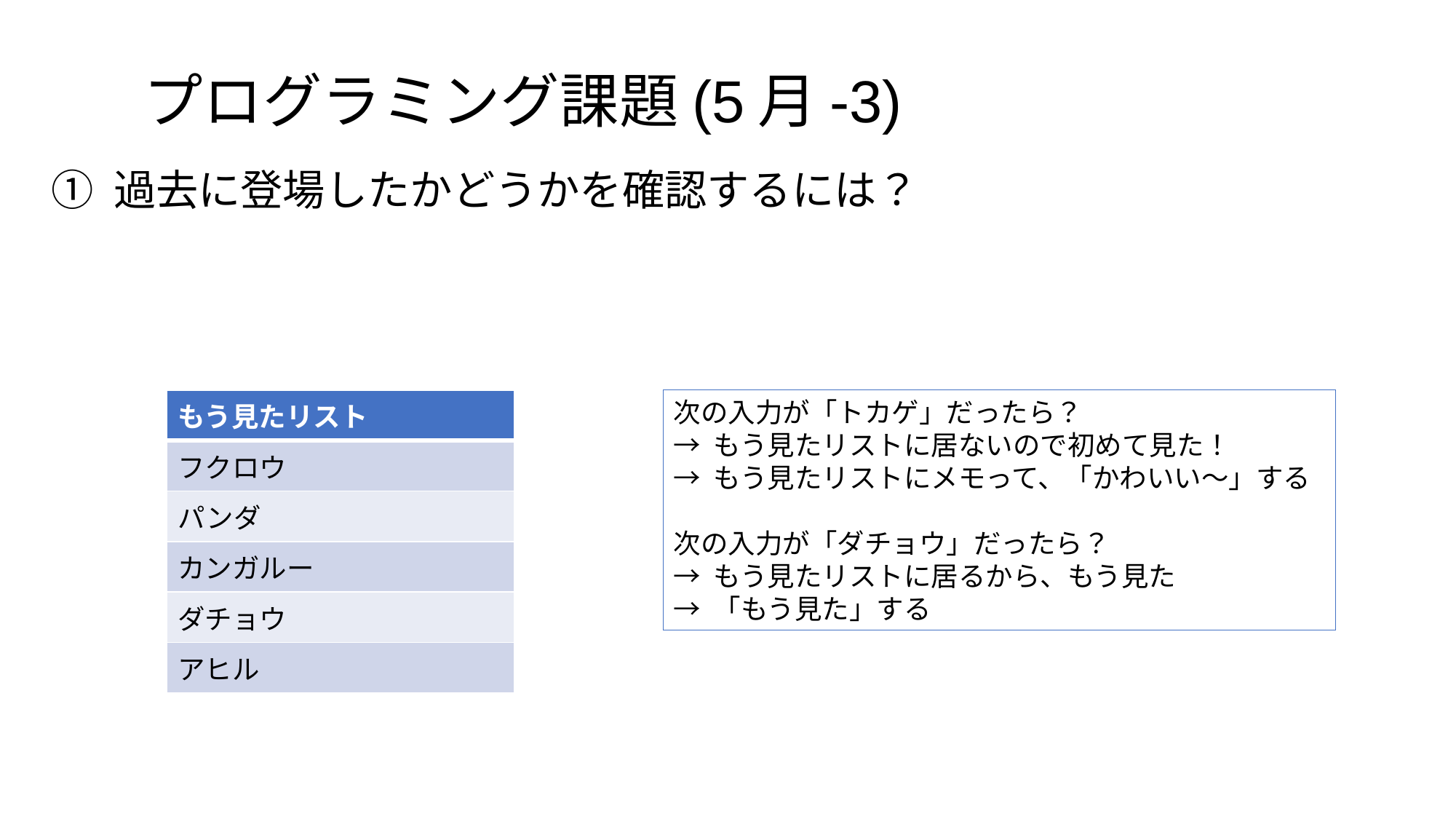

# プログラミング課題(5月-3)
① 過去に登場したかどうかを確認するには？

| もう見たリスト |
| --- |
| フクロウ |
| パンダ |
| カンガルー |
| ダチョウ |
| アヒル |
次の入力が「トカゲ」だったら？
→ もう見たリストに居ないので初めて見た！
→ もう見たリストにメモって、「かわいい～」する

次の入力が「ダチョウ」だったら？
→ もう見たリストに居るから、もう見た
→ 「もう見た」する